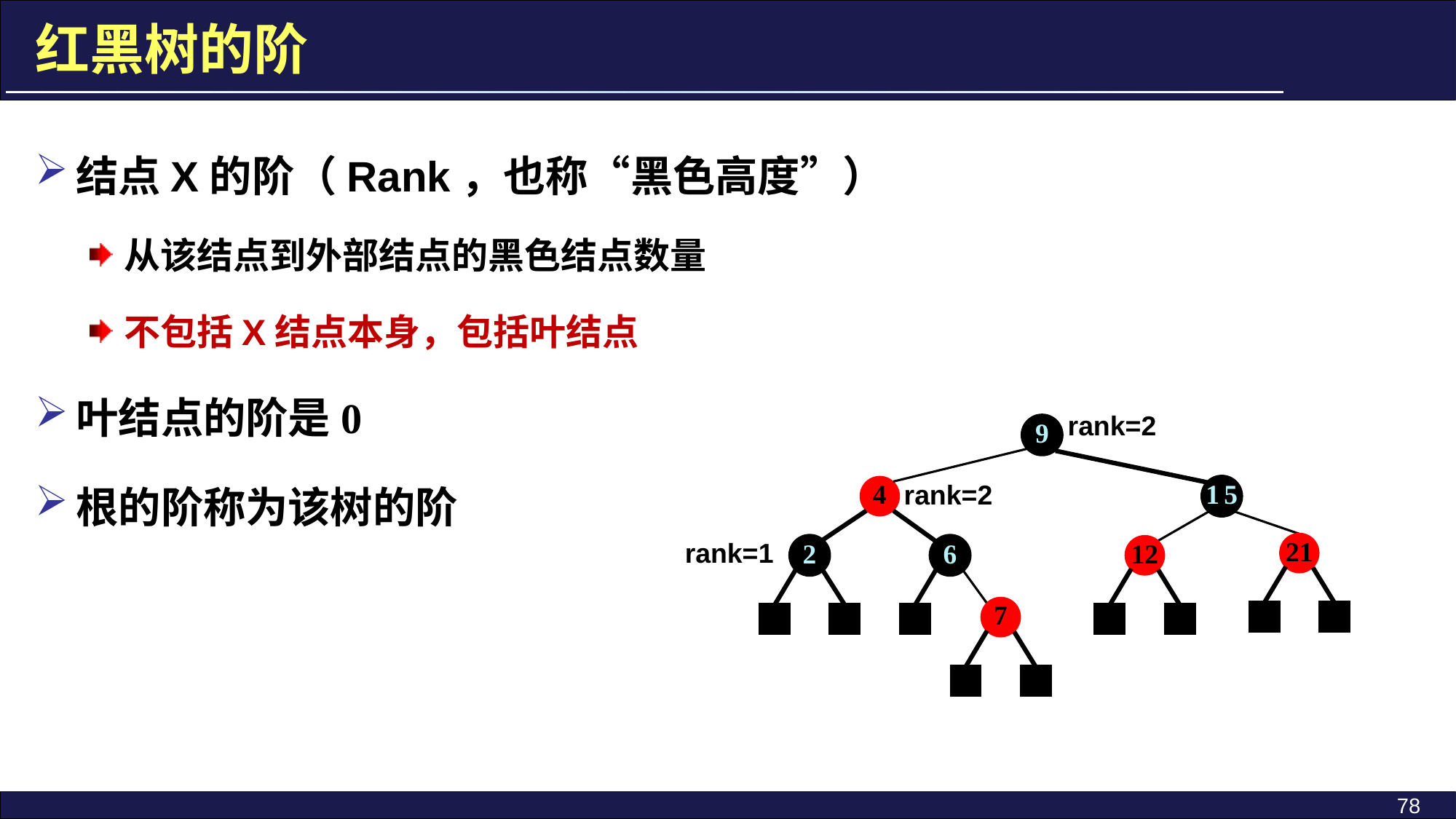

红黑树的阶
结点X的阶（Rank，也称“黑色高度”）
从该结点到外部结点的黑色结点数量
不包括X结点本身，包括叶结点
叶结点的阶是0
根的阶称为该树的阶
rank=2
9
4
15
21
2
6
12
7

rank=2
rank=1
78